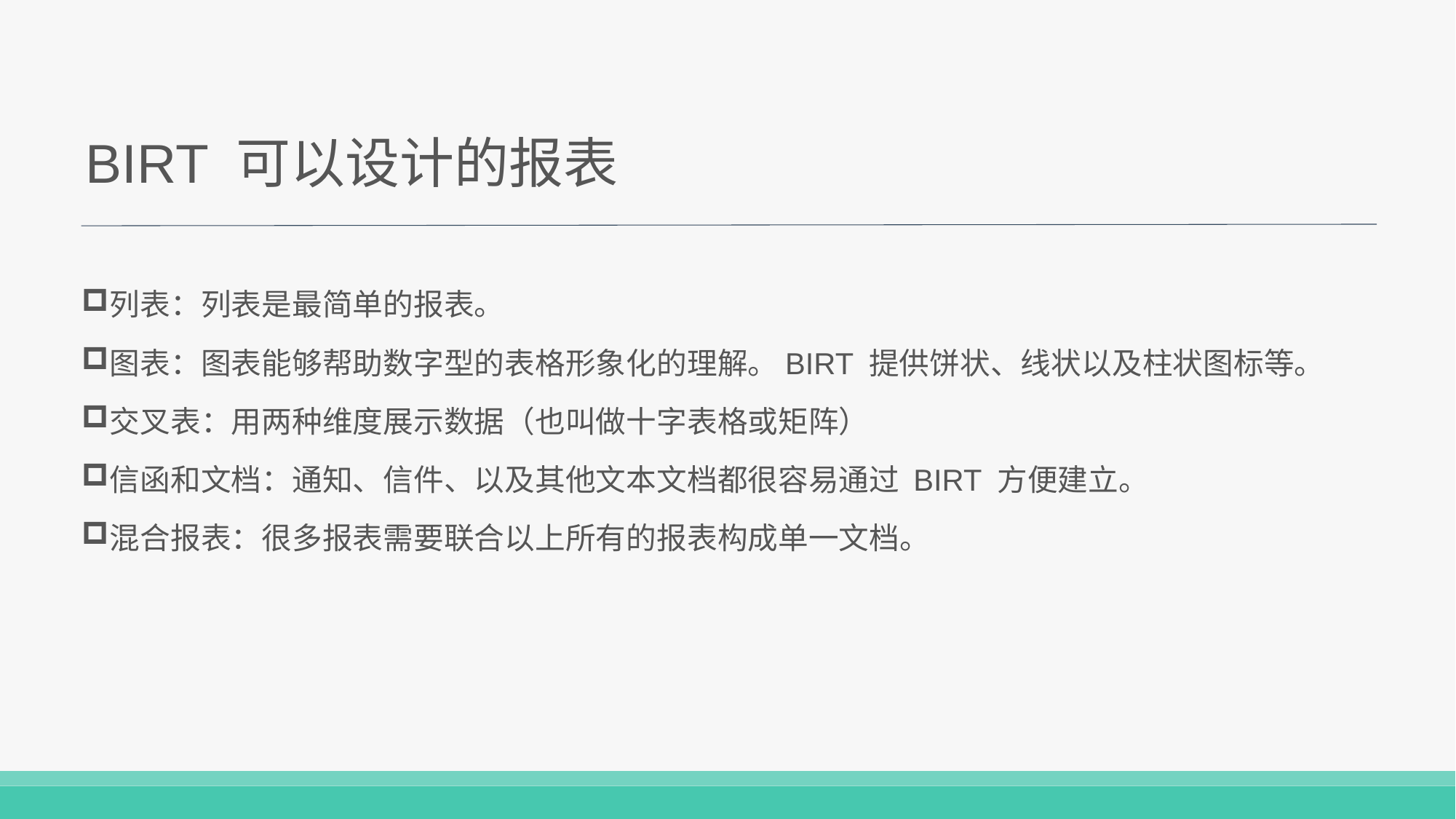

BIRT 可以设计的报表
列表：列表是最简单的报表。
图表：图表能够帮助数字型的表格形象化的理解。BIRT 提供饼状、线状以及柱状图标等。
交叉表：用两种维度展示数据（也叫做十字表格或矩阵）
信函和文档：通知、信件、以及其他文本文档都很容易通过 BIRT 方便建立。
混合报表：很多报表需要联合以上所有的报表构成单一文档。